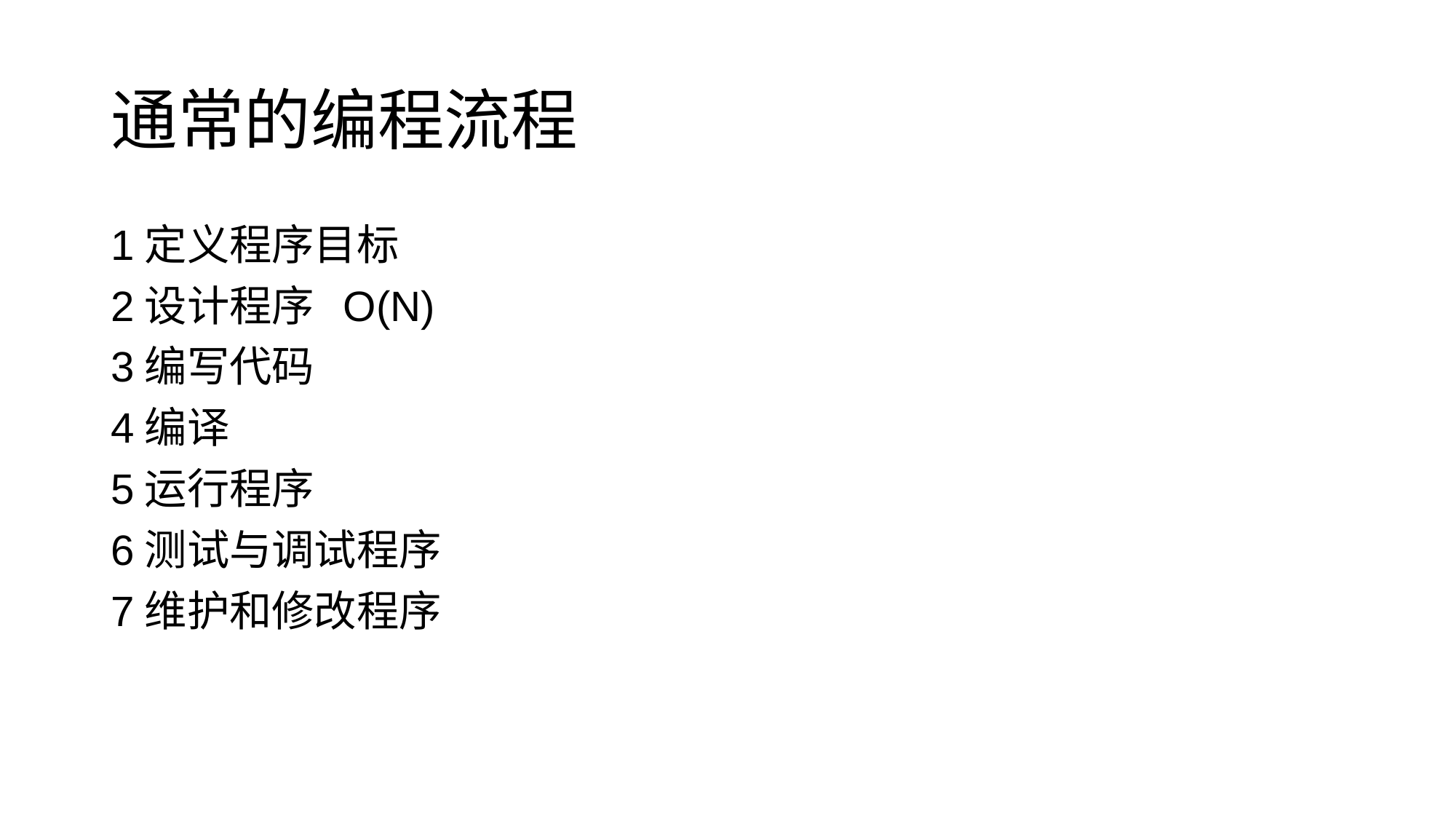

# 通常的编程流程
1定义程序目标
2设计程序  O(N)
3编写代码
4编译
5运行程序
6测试与调试程序
7维护和修改程序